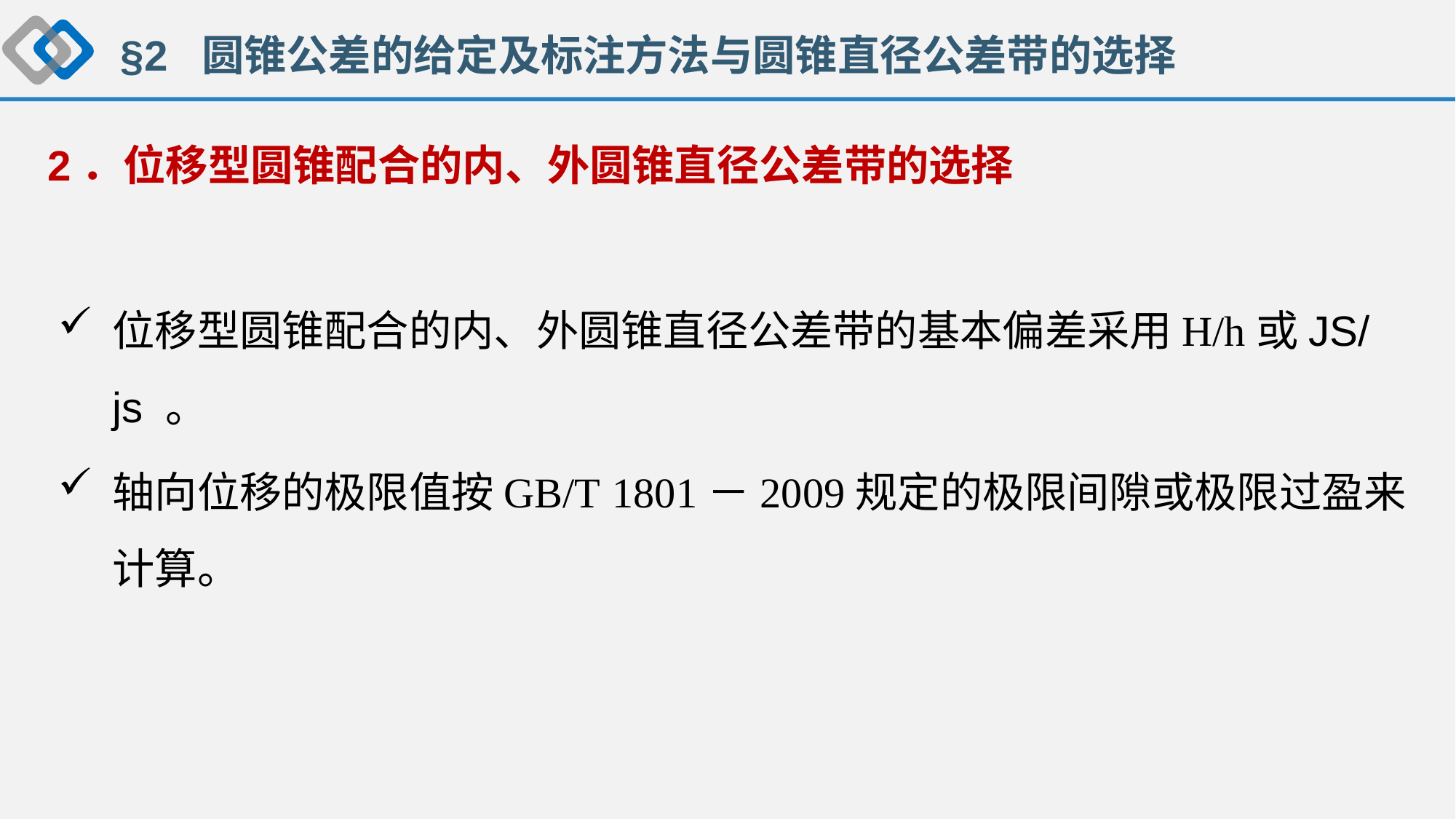

§2  圆锥公差的给定及标注方法与圆锥直径公差带的选择
2．位移型圆锥配合的内、外圆锥直径公差带的选择
位移型圆锥配合的内、外圆锥直径公差带的基本偏差采用H/h或JS/js 。
轴向位移的极限值按GB/T 1801－2009规定的极限间隙或极限过盈来计算。